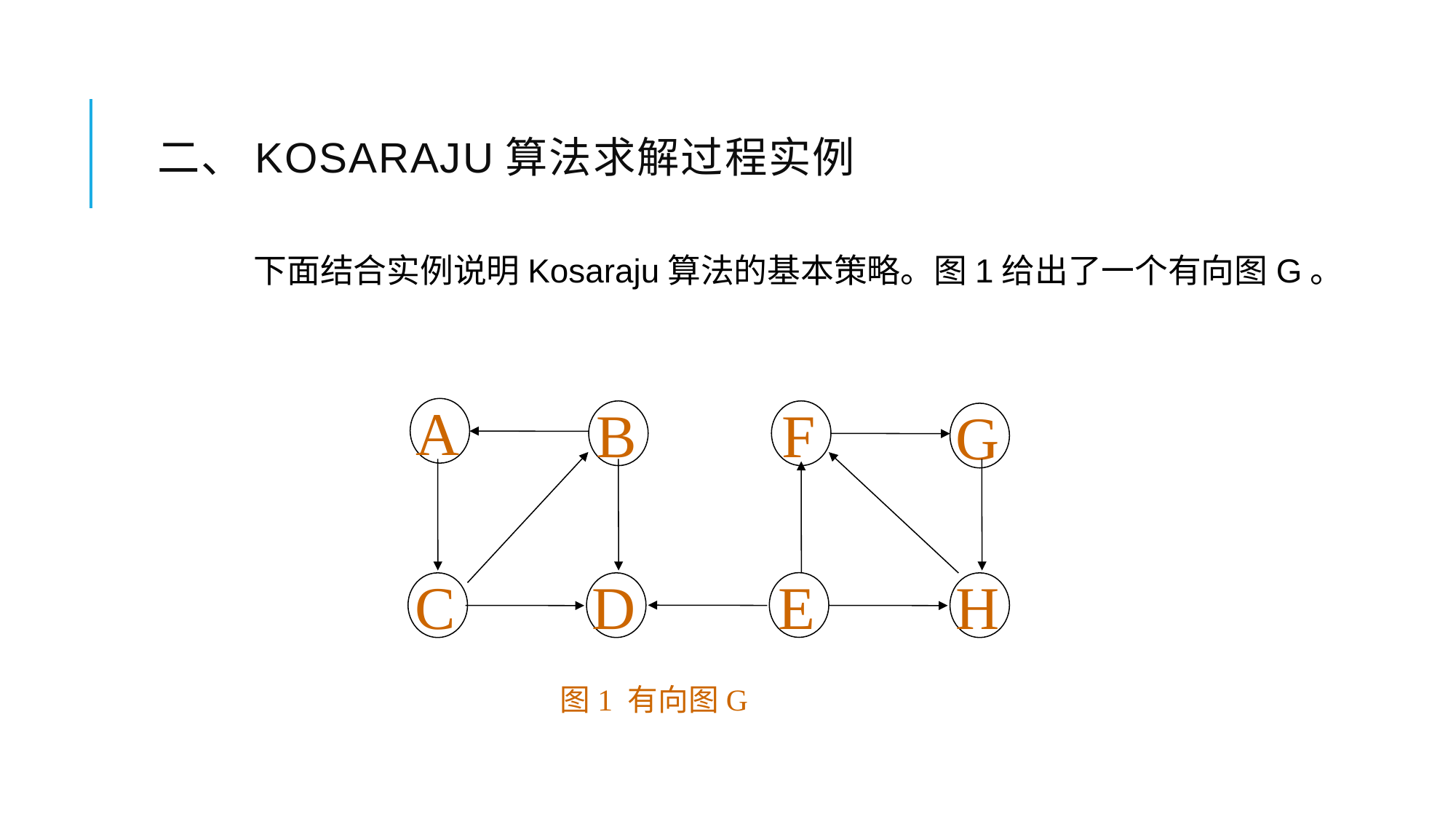

# 二、Kosaraju算法求解过程实例
	下面结合实例说明Kosaraju算法的基本策略。图1给出了一个有向图G。

A

B

F

G

E

D

H

C

图1 有向图G